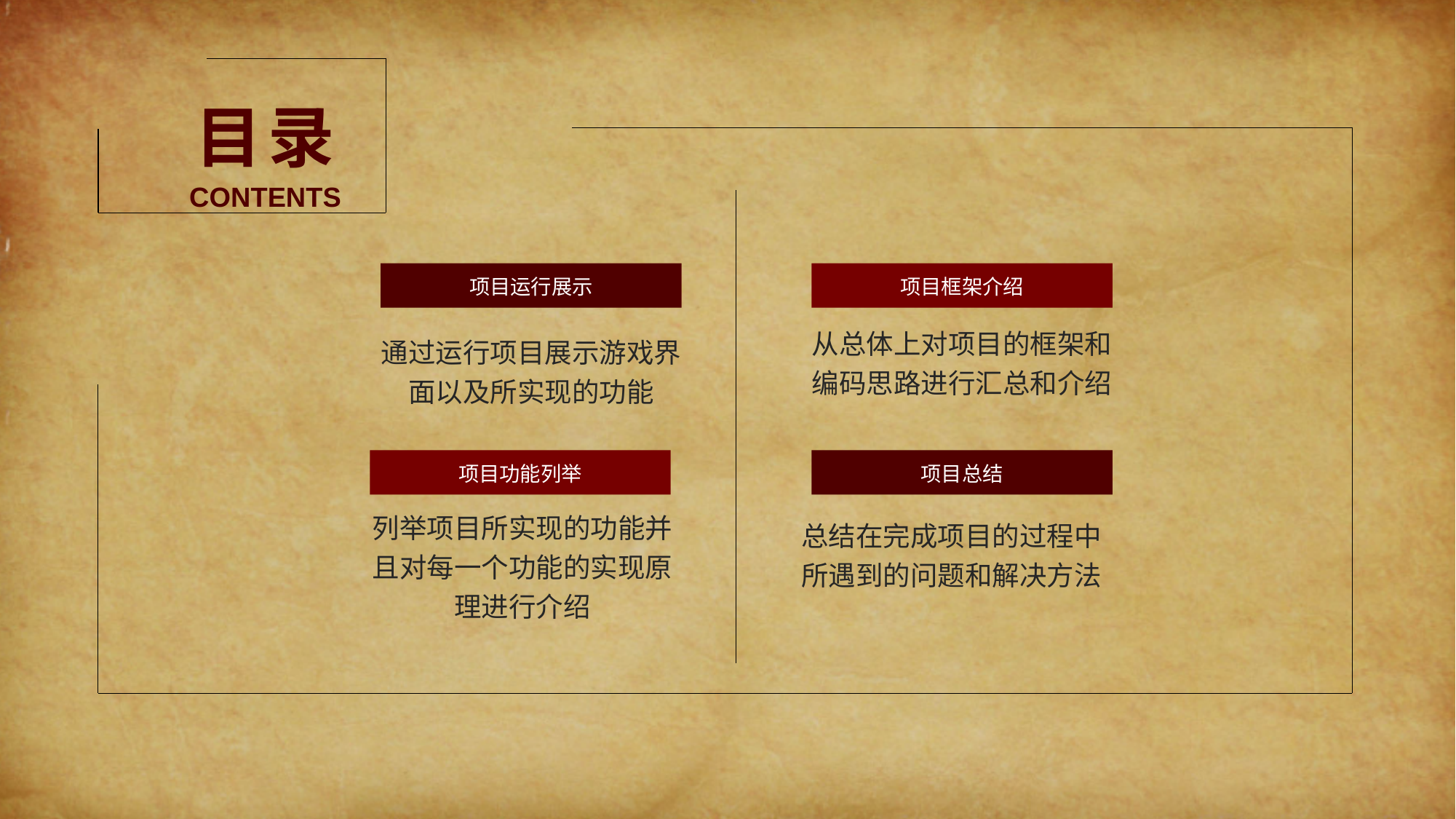

目录
CONTENTS
项目运行展示
项目框架介绍
从总体上对项目的框架和编码思路进行汇总和介绍
通过运行项目展示游戏界面以及所实现的功能
项目功能列举
项目总结
总结在完成项目的过程中所遇到的问题和解决方法
列举项目所实现的功能并且对每一个功能的实现原理进行介绍